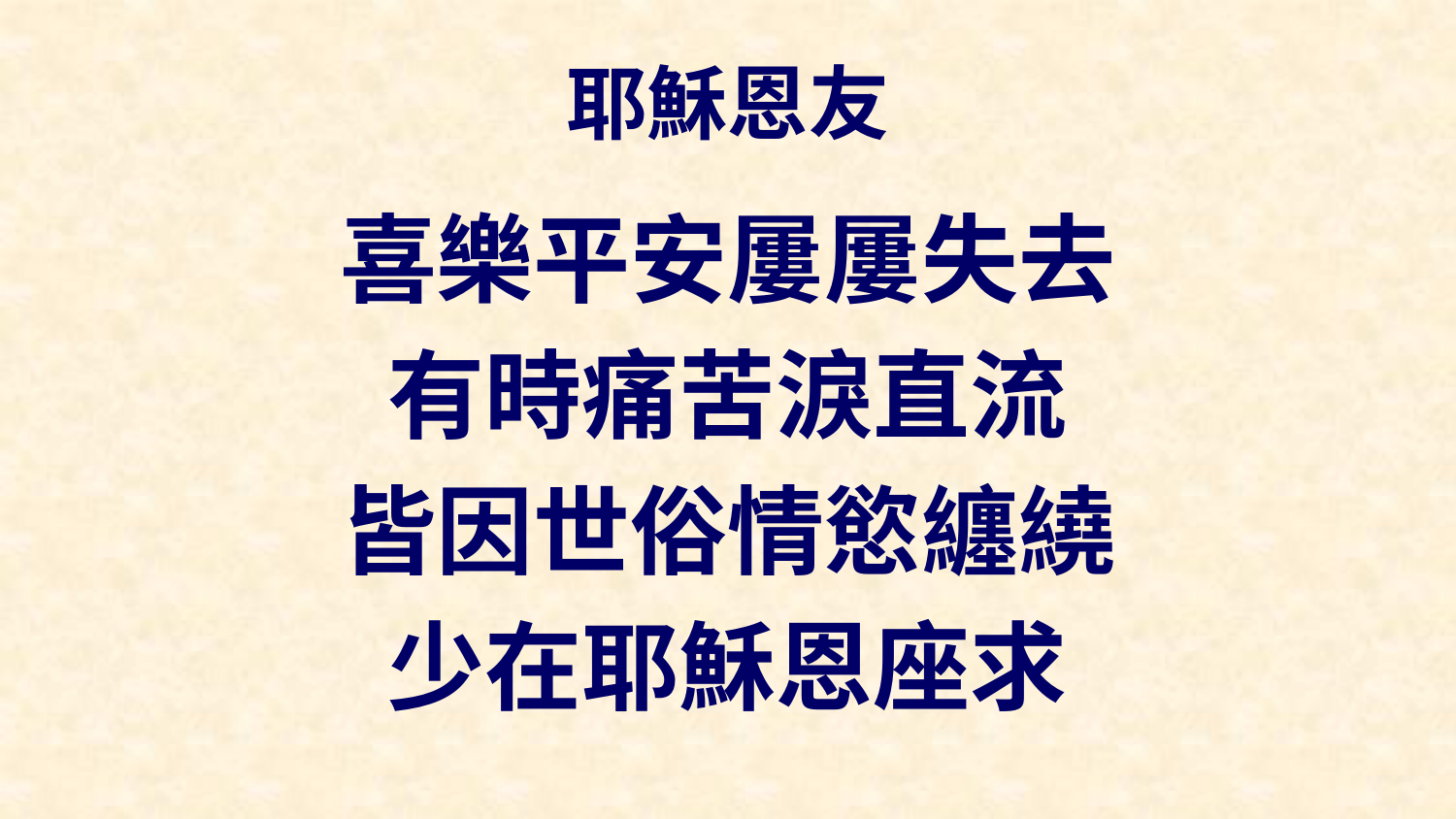

# 耶穌恩友
喜樂平安屢屢失去
有時痛苦淚直流
皆因世俗情慾纏繞
少在耶穌恩座求